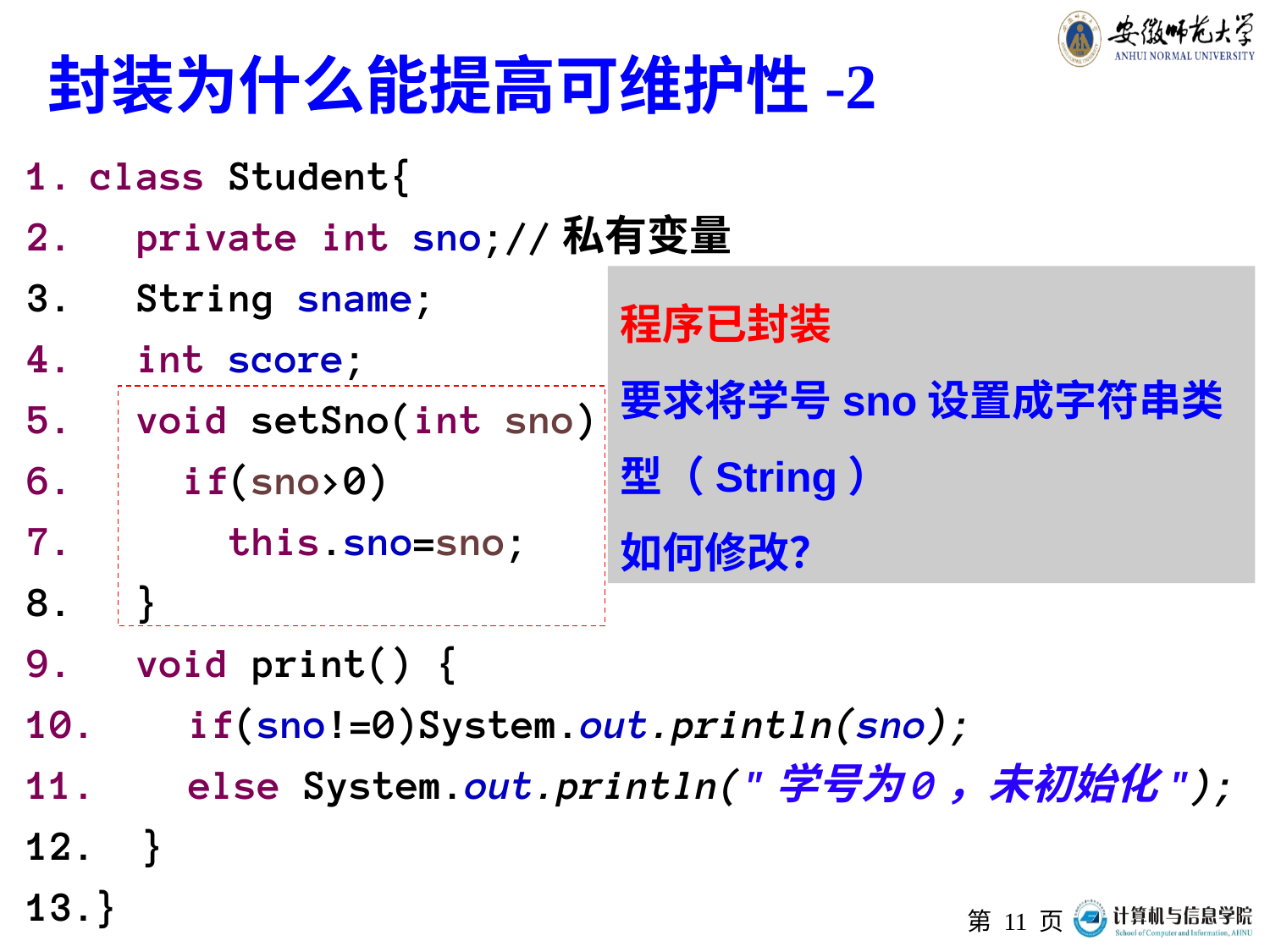

# 封装为什么能提高可维护性-2
class Student{
  private int sno;//私有变量
  String sname;
  int score;
  void setSno(int sno) {//定义方法，提供访问接口
    if(sno>0)
      this.sno=sno;
  }
  void print() {
    if(sno!=0)System.out.println(sno);
    else System.out.println("学号为0，未初始化");
  }
}
程序已封装
要求将学号sno设置成字符串类型（String）
如何修改？

第 11 页